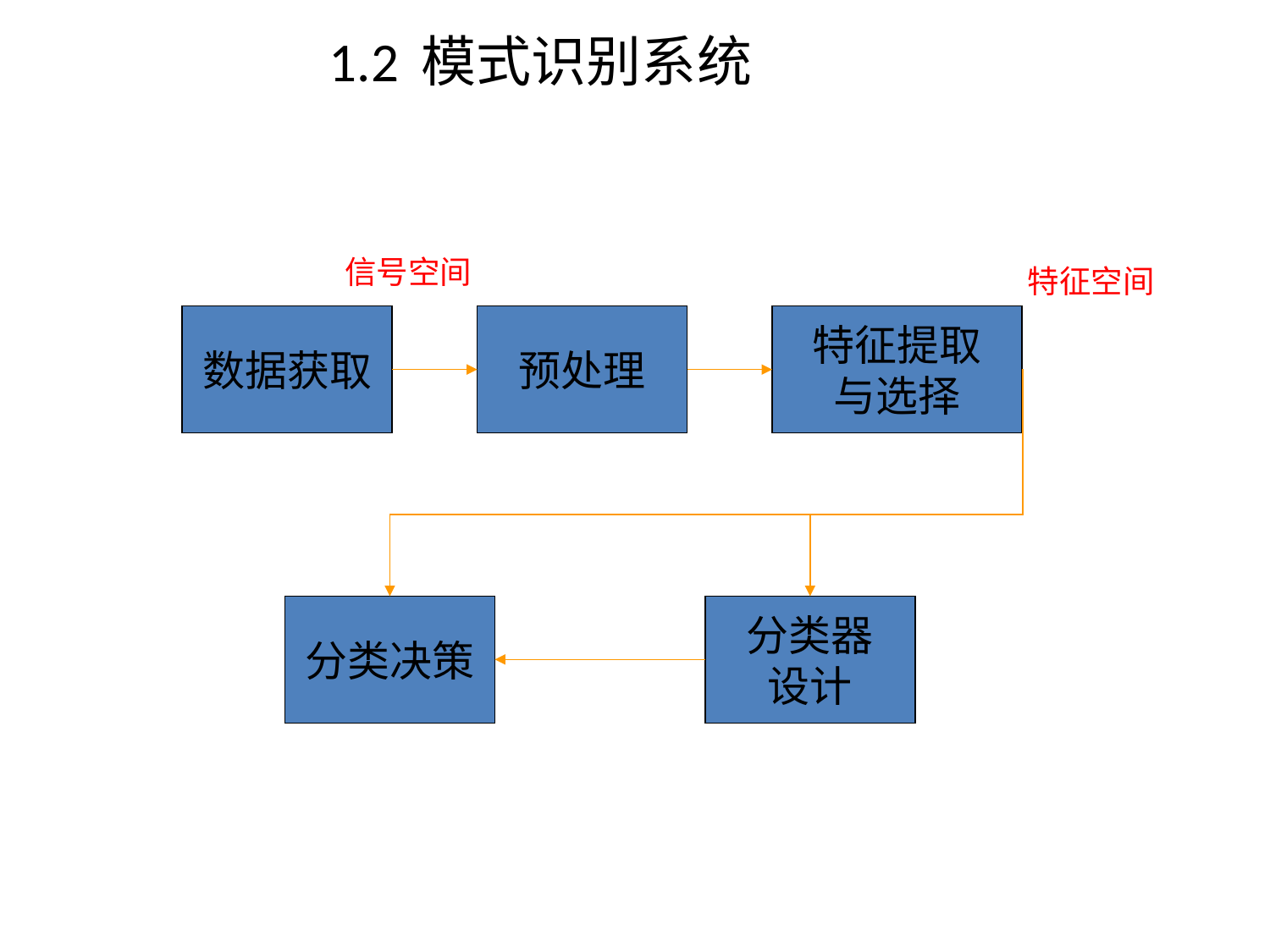

# 1.2 模式识别系统
信号空间
特征空间
数据获取
预处理
特征提取
与选择
分类决策
分类器
设计